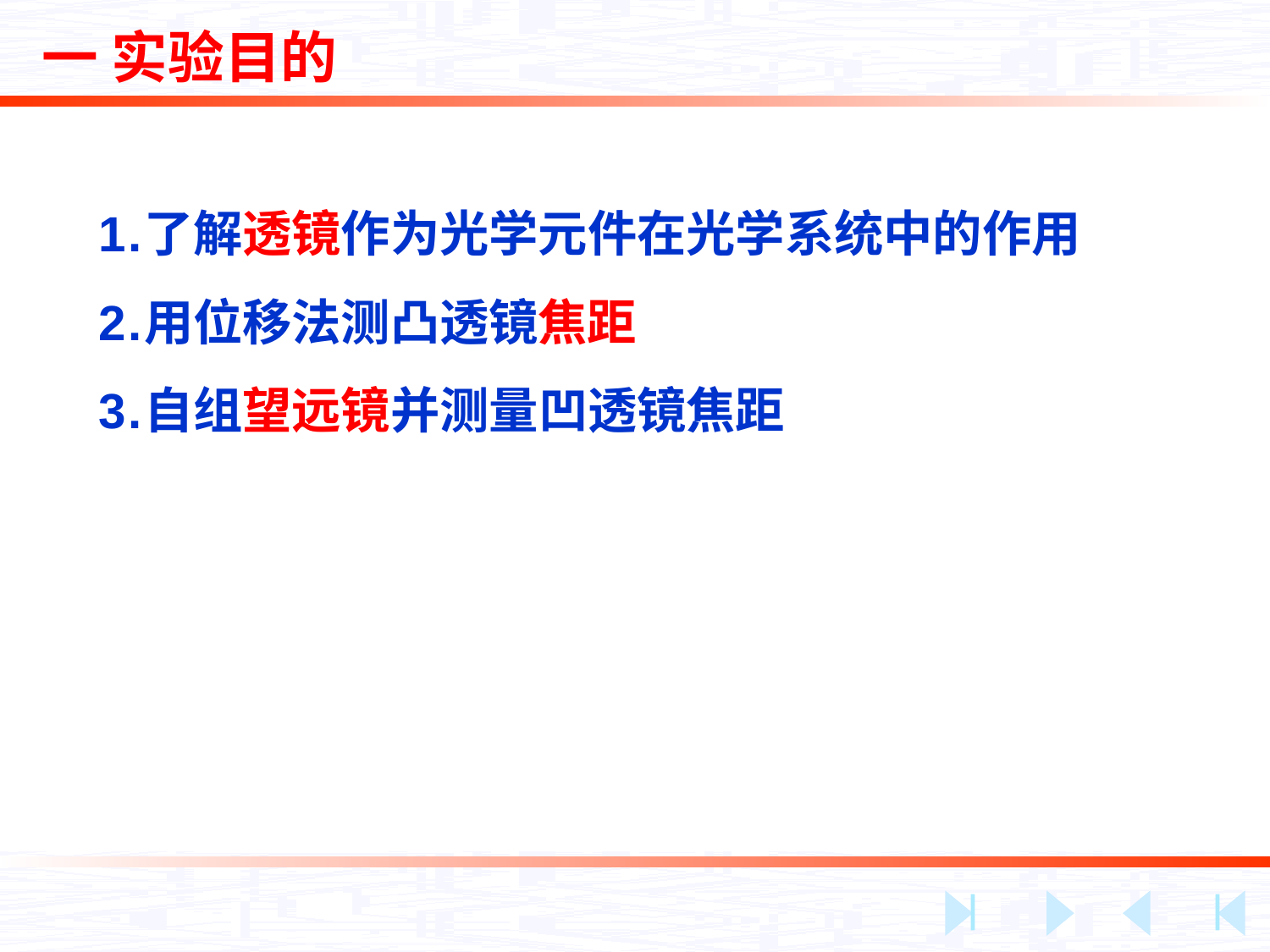

一 实验目的
了解透镜作为光学元件在光学系统中的作用
用位移法测凸透镜焦距
自组望远镜并测量凹透镜焦距